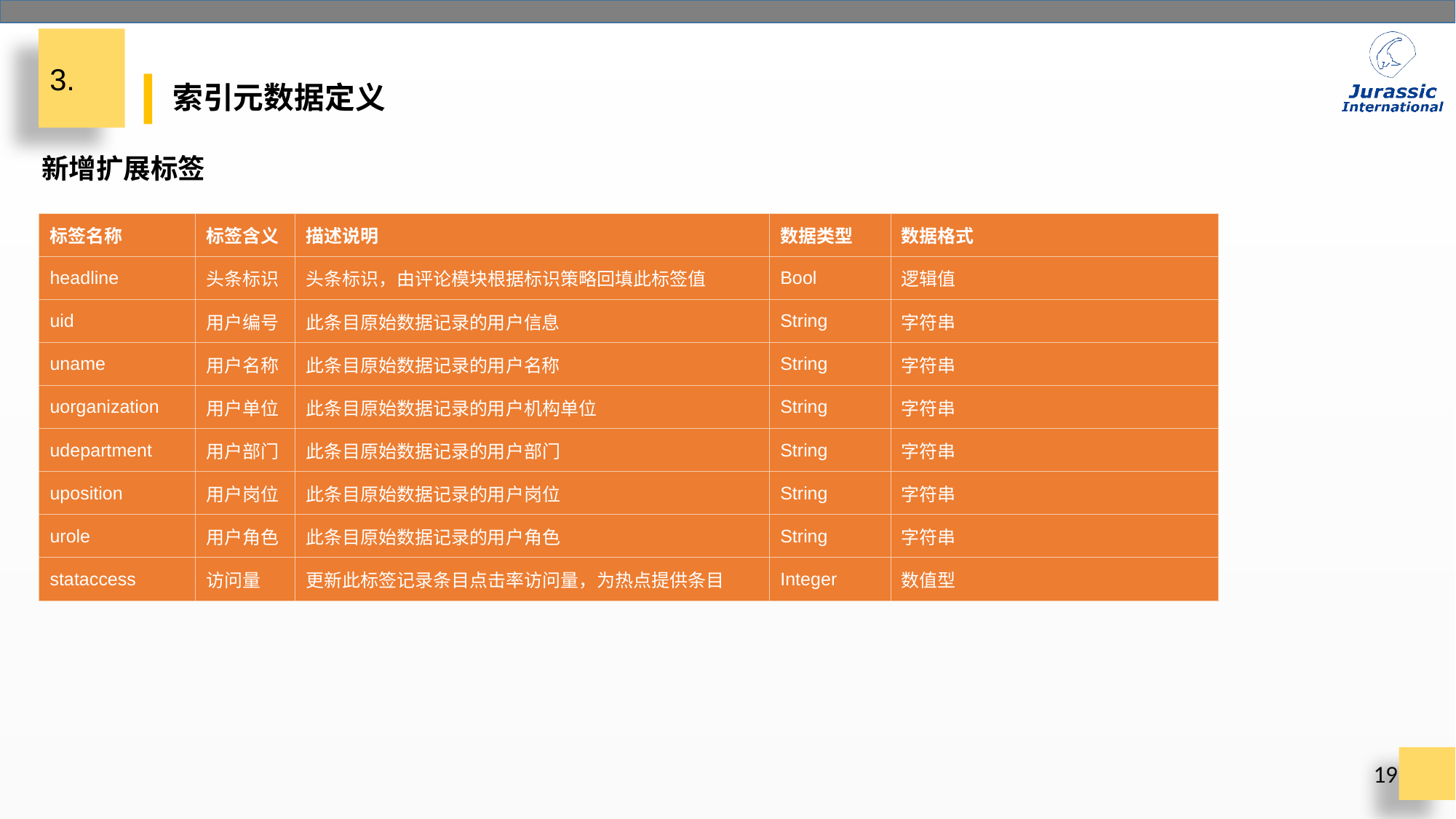

3.
索引元数据定义
新增扩展标签
| 标签名称 | 标签含义 | 描述说明 | 数据类型 | 数据格式 |
| --- | --- | --- | --- | --- |
| headline | 头条标识 | 头条标识，由评论模块根据标识策略回填此标签值 | Bool | 逻辑值 |
| uid | 用户编号 | 此条目原始数据记录的用户信息 | String | 字符串 |
| uname | 用户名称 | 此条目原始数据记录的用户名称 | String | 字符串 |
| uorganization | 用户单位 | 此条目原始数据记录的用户机构单位 | String | 字符串 |
| udepartment | 用户部门 | 此条目原始数据记录的用户部门 | String | 字符串 |
| uposition | 用户岗位 | 此条目原始数据记录的用户岗位 | String | 字符串 |
| urole | 用户角色 | 此条目原始数据记录的用户角色 | String | 字符串 |
| stataccess | 访问量 | 更新此标签记录条目点击率访问量，为热点提供条目 | Integer | 数值型 |